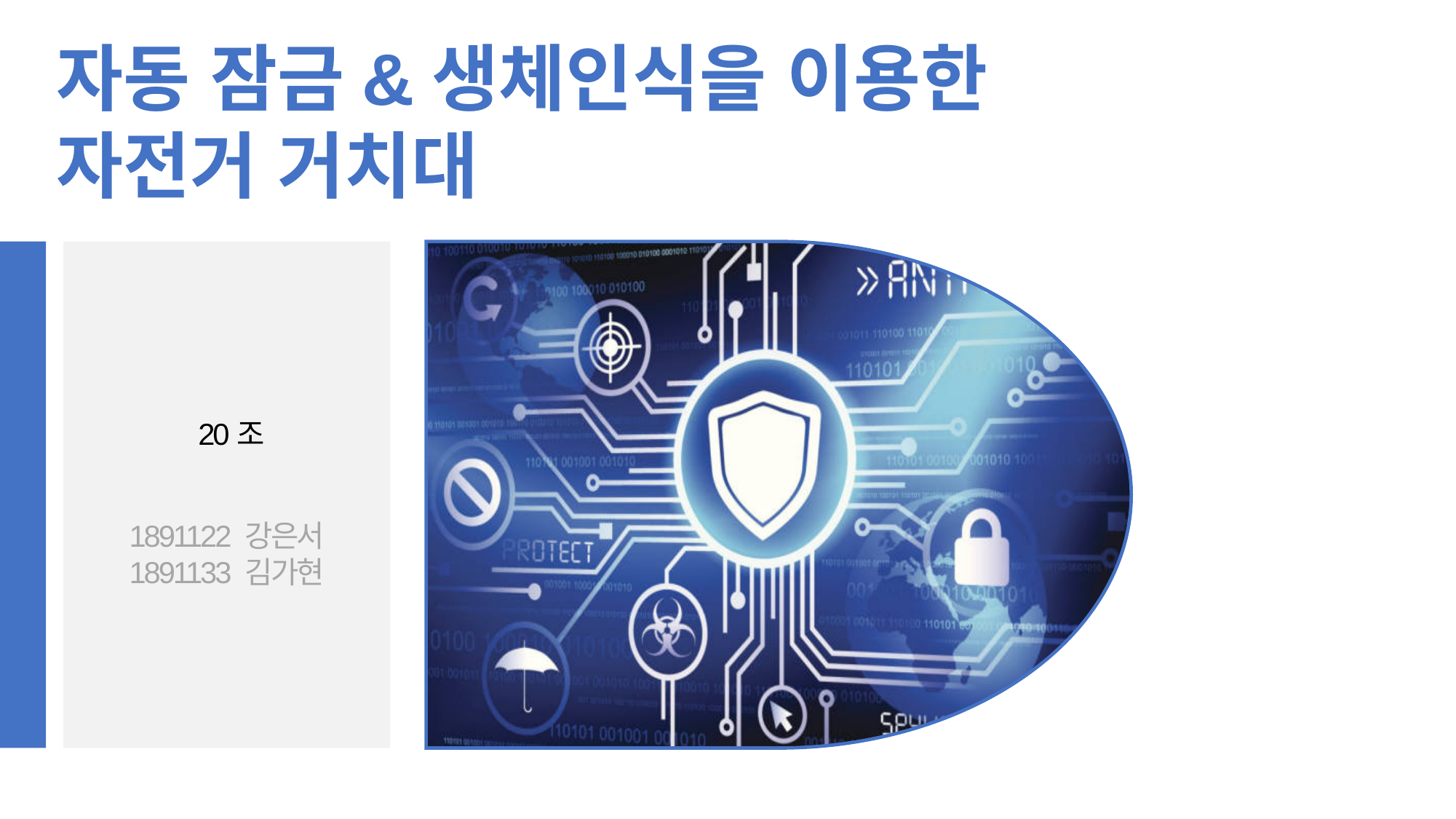

자동 잠금&생체인식을 이용한
자전거 거치대

20조
1891122 강은서
1891133 김가현